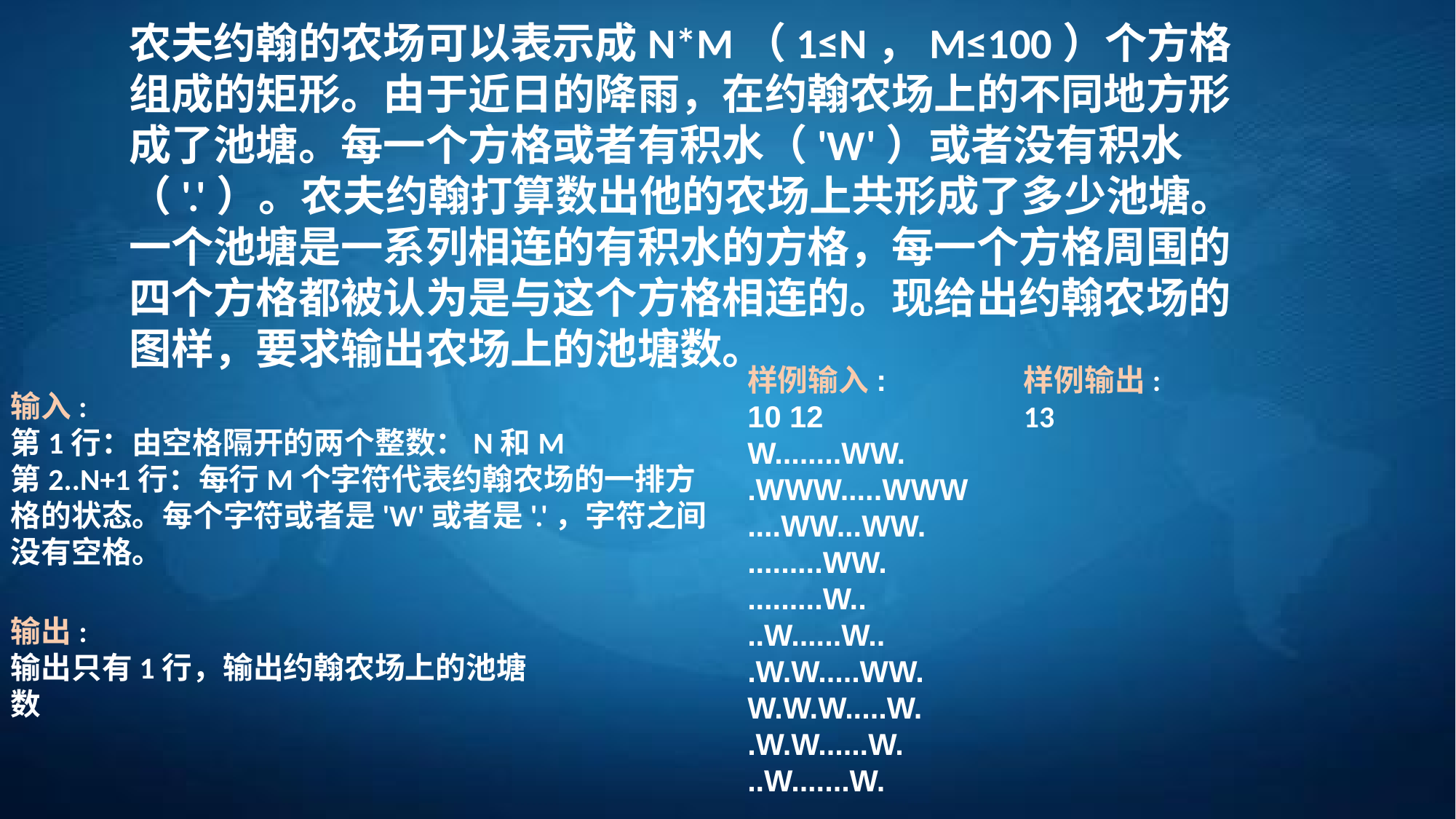

农夫约翰的农场可以表示成N*M（1≤N，M≤100）个方格组成的矩形。由于近日的降雨，在约翰农场上的不同地方形成了池塘。每一个方格或者有积水（'W'）或者没有积水（'.'）。农夫约翰打算数出他的农场上共形成了多少池塘。一个池塘是一系列相连的有积水的方格，每一个方格周围的四个方格都被认为是与这个方格相连的。现给出约翰农场的图样，要求输出农场上的池塘数。
样例输入:
10 12
W........WW.
.WWW.....WWW
....WW...WW.
.........WW.
.........W..
..W......W..
.W.W.....WW.
W.W.W.....W.
.W.W......W.
..W.......W.
样例输出:
13
输入:
第1行：由空格隔开的两个整数：N和M
第2..N+1行：每行M个字符代表约翰农场的一排方格的状态。每个字符或者是'W'或者是'.'，字符之间没有空格。
输出:
输出只有1行，输出约翰农场上的池塘数